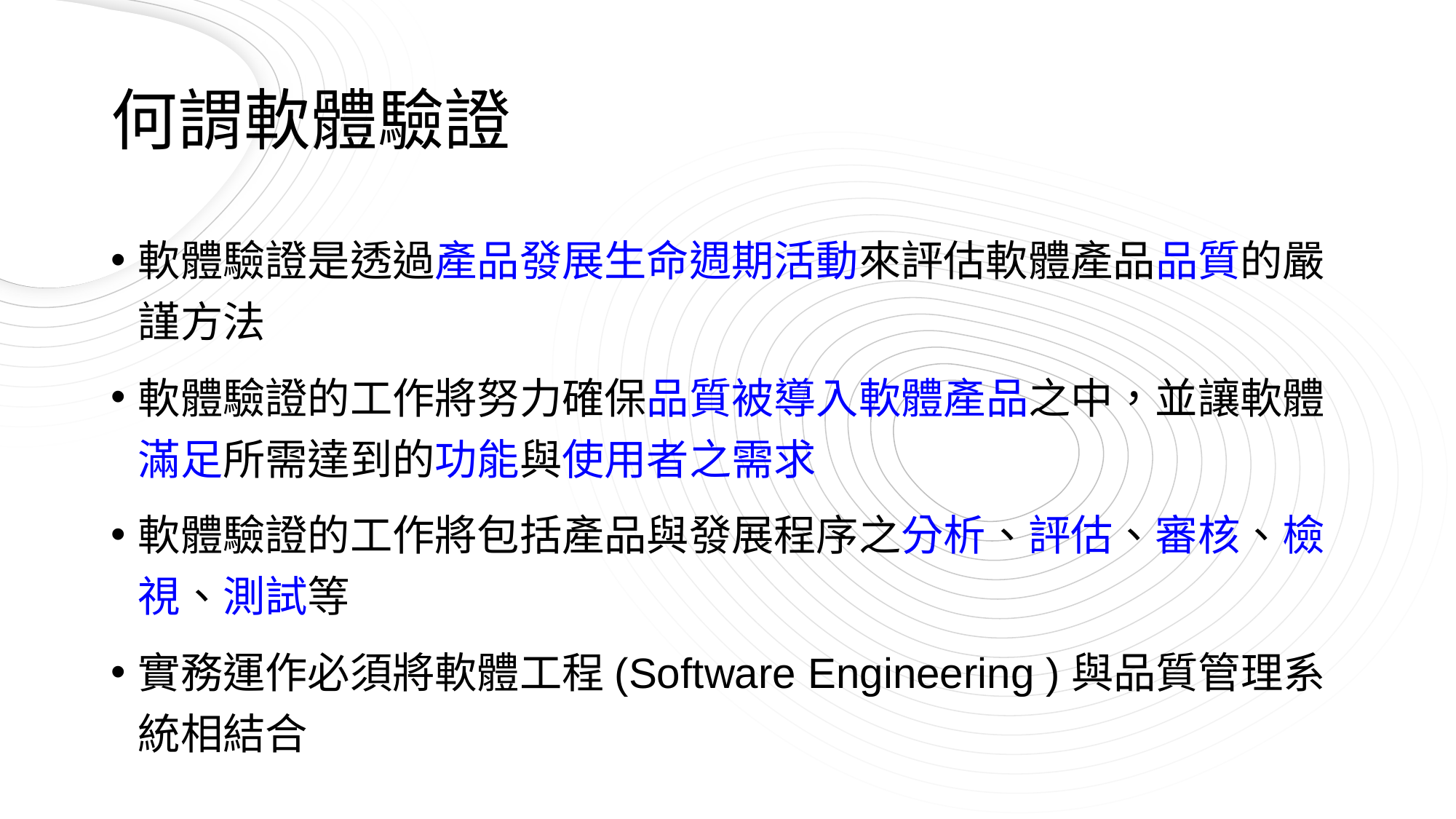

# 何謂軟體驗證
軟體驗證是透過產品發展生命週期活動來評估軟體產品品質的嚴謹方法
軟體驗證的工作將努力確保品質被導入軟體產品之中，並讓軟體滿足所需達到的功能與使用者之需求
軟體驗證的工作將包括產品與發展程序之分析、評估、審核、檢視、測試等
實務運作必須將軟體工程(Software Engineering )與品質管理系統相結合